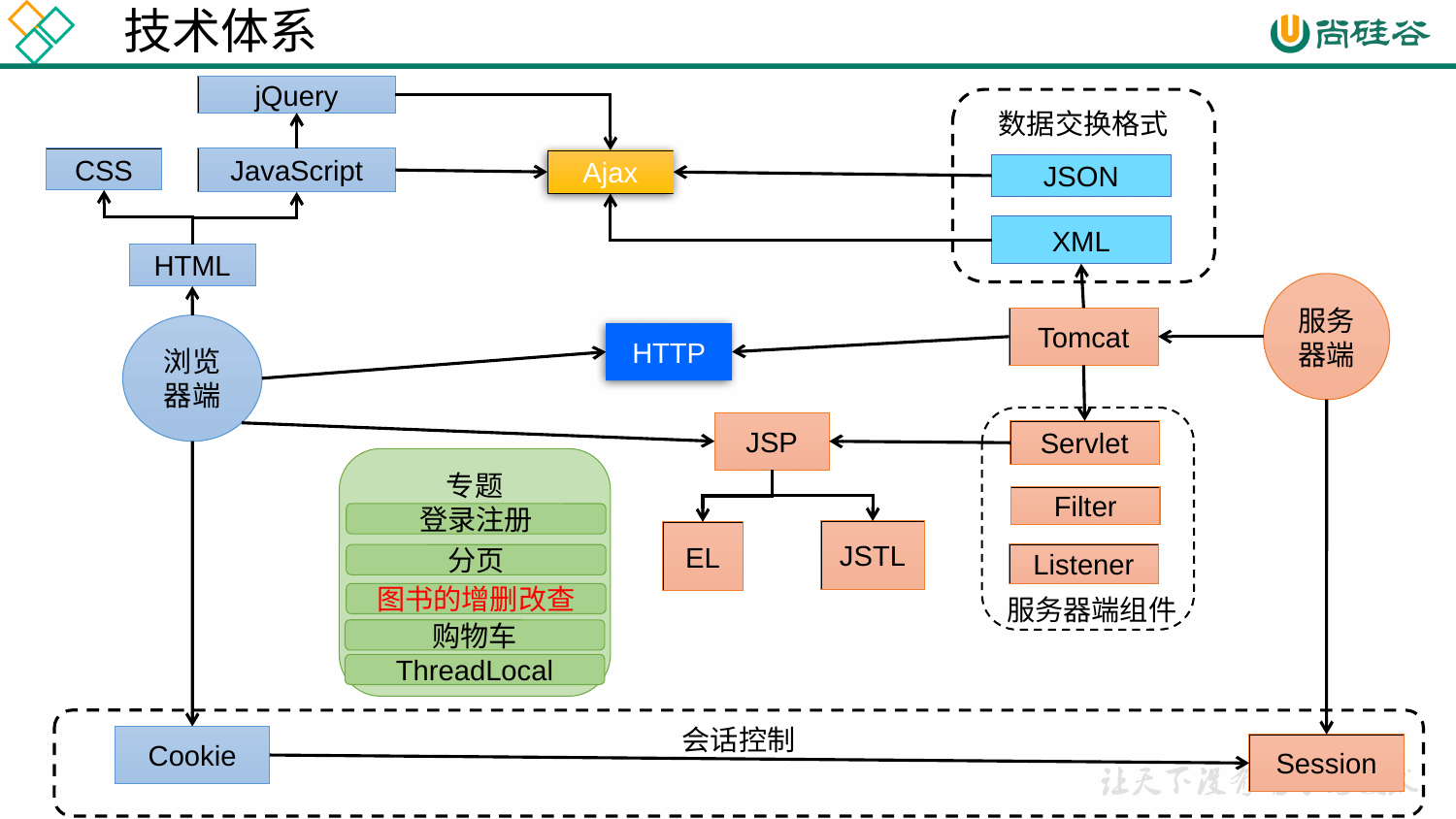

技术体系
jQuery
数据交换格式
CSS
JavaScript
Ajax
JSON
XML
HTML
服务器端
Tomcat
浏览器端
HTTP

JSP
Servlet
专题
Filter
登录注册
JSTL
EL
Listener
分页
图书的增删改查
服务器端组件
购物车
ThreadLocal
会话控制
Cookie
Session